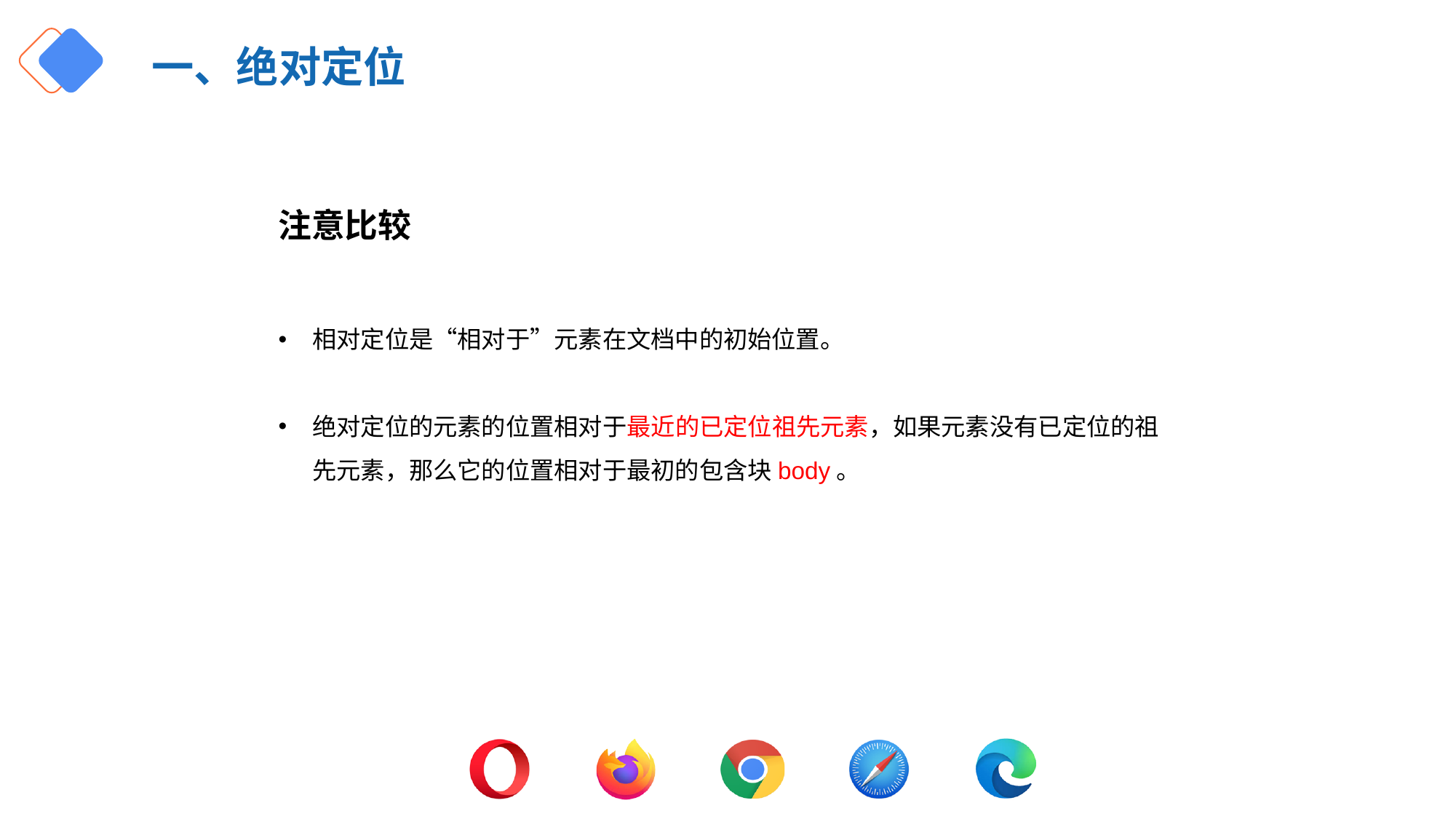

# 一、绝对定位
注意比较
相对定位是“相对于”元素在文档中的初始位置。

绝对定位的元素的位置相对于最近的已定位祖先元素，如果元素没有已定位的祖先元素，那么它的位置相对于最初的包含块body。